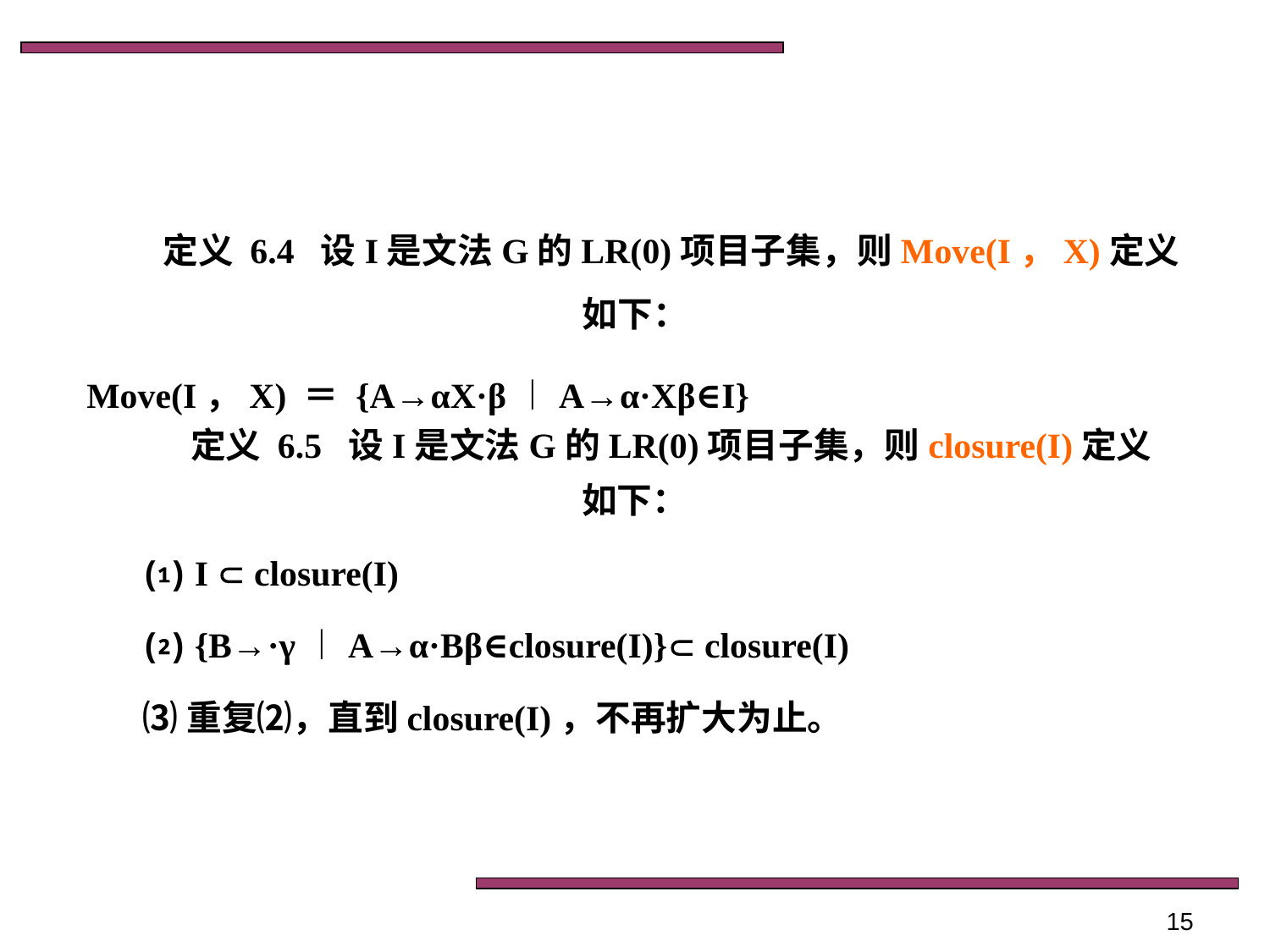

定义 6.4  设I是文法G的LR(0)项目子集，则Move(I，X)定义如下：
Move(I，X) ＝ {A→αX·β︱A→α·Xβ∈I}
        定义 6.5  设I是文法G的LR(0)项目子集，则closure(I)定义如下：
    ⑴ I ⊂ closure(I)
    ⑵ {B→·γ︱A→α·Bβ∈closure(I)}⊂ closure(I)
　⑶ 重复⑵，直到closure(I)，不再扩大为止。
15